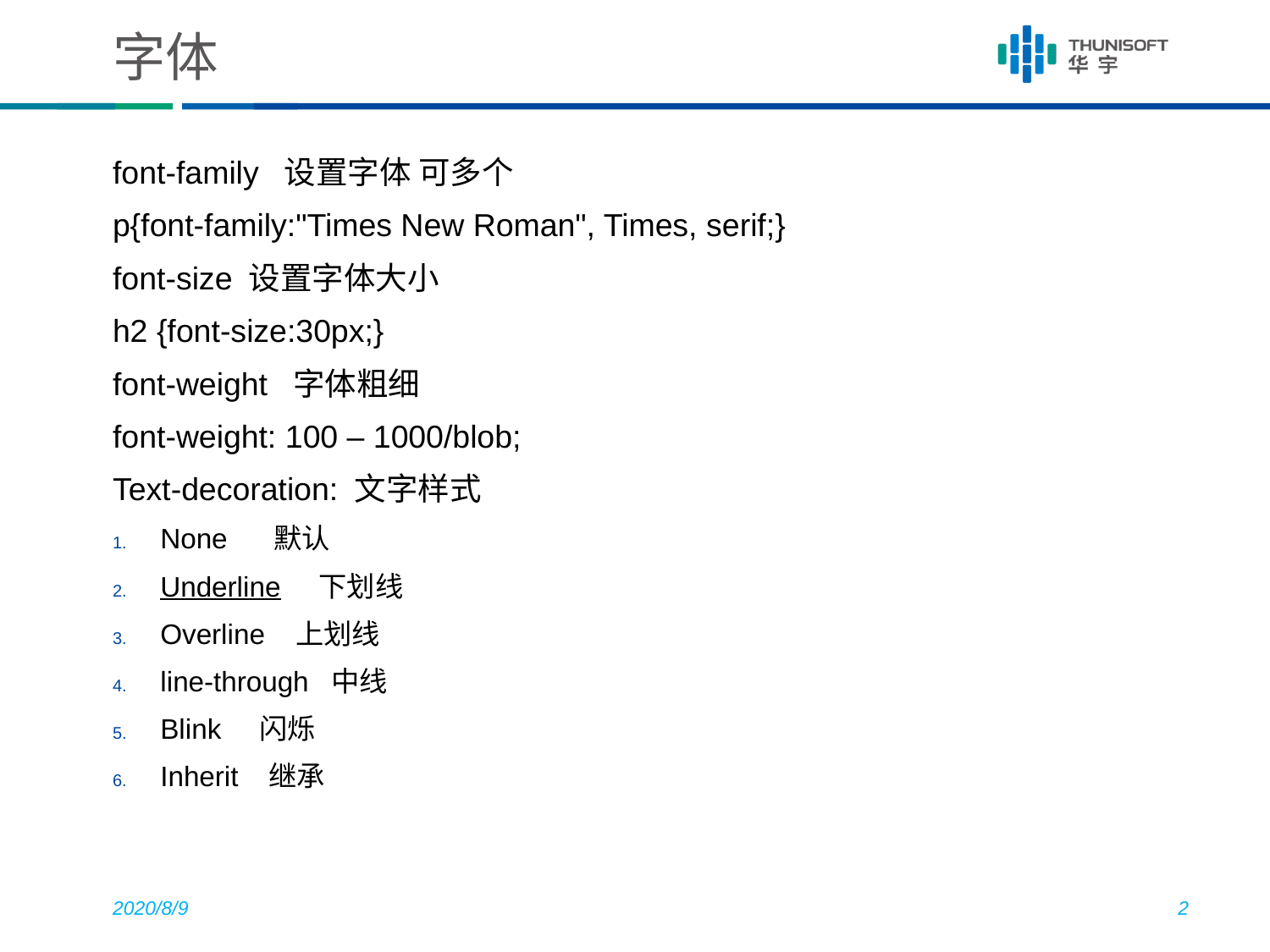

# 字体
font-family  设置字体 可多个
p{font-family:"Times New Roman", Times, serif;}
font-size 设置字体大小
h2 {font-size:30px;}
font-weight  字体粗细
font-weight: 100 – 1000/blob;
Text-decoration: 文字样式
None     默认
Underline    下划线
Overline   上划线
line-through  中线
Blink    闪烁
Inherit   继承

2020/8/9
2